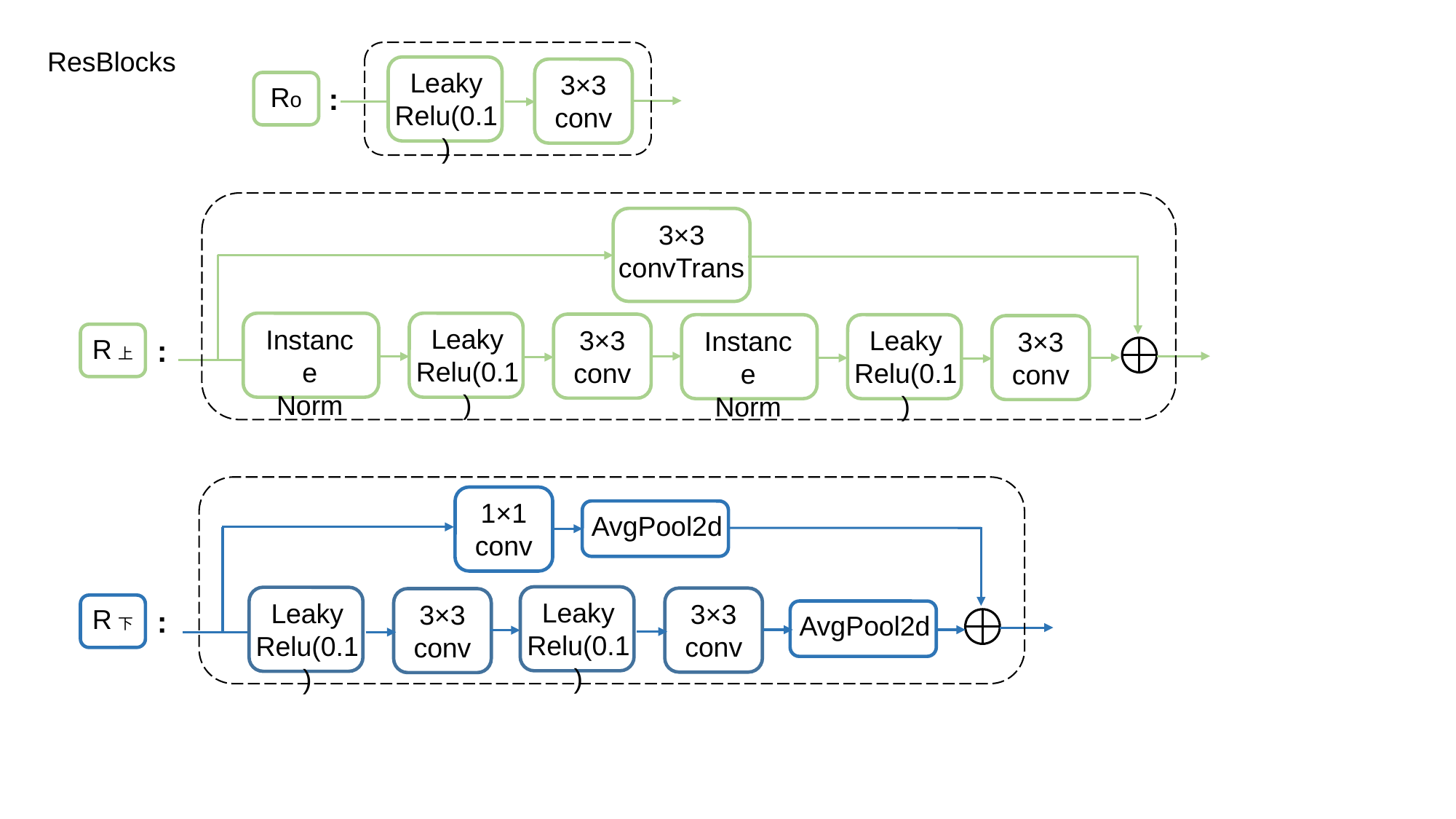

ResBlocks

Leaky
Relu(0.1)

3×3
conv

Ro
:

3×3
convTrans

Instance
Norm

Leaky
Relu(0.1)

3×3
conv

Instance
Norm

Leaky
Relu(0.1)

3×3
conv

R上
:

1×1
conv

AvgPool2d

Leaky
Relu(0.1)

Leaky
Relu(0.1)

3×3
conv

3×3
conv

R下
:

AvgPool2d